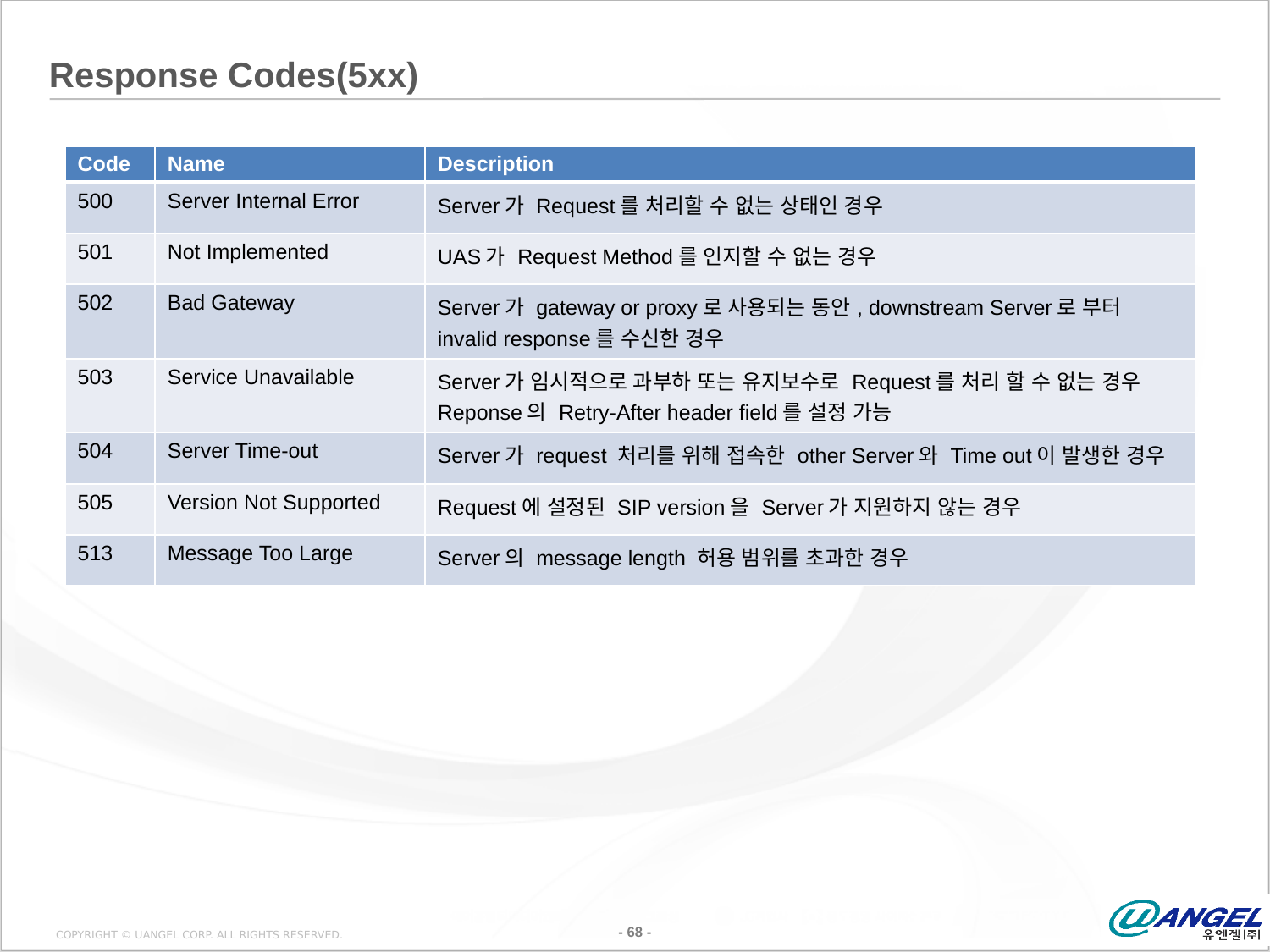

# Response Codes(5xx)
| Code | Name | Description |
| --- | --- | --- |
| 500 | Server Internal Error | Server가 Request를 처리할 수 없는 상태인 경우 |
| 501 | Not Implemented | UAS가 Request Method를 인지할 수 없는 경우 |
| 502 | Bad Gateway | Server가 gateway or proxy로 사용되는 동안, downstream Server로 부터 invalid response를 수신한 경우 |
| 503 | Service Unavailable | Server가 임시적으로 과부하 또는 유지보수로 Request를 처리 할 수 없는 경우Reponse의 Retry-After header field를 설정 가능 |
| 504 | Server Time-out | Server가 request 처리를 위해 접속한 other Server와 Time out이 발생한 경우 |
| 505 | Version Not Supported | Request에 설정된 SIP version을 Server가 지원하지 않는 경우 |
| 513 | Message Too Large | Server의 message length 허용 범위를 초과한 경우 |